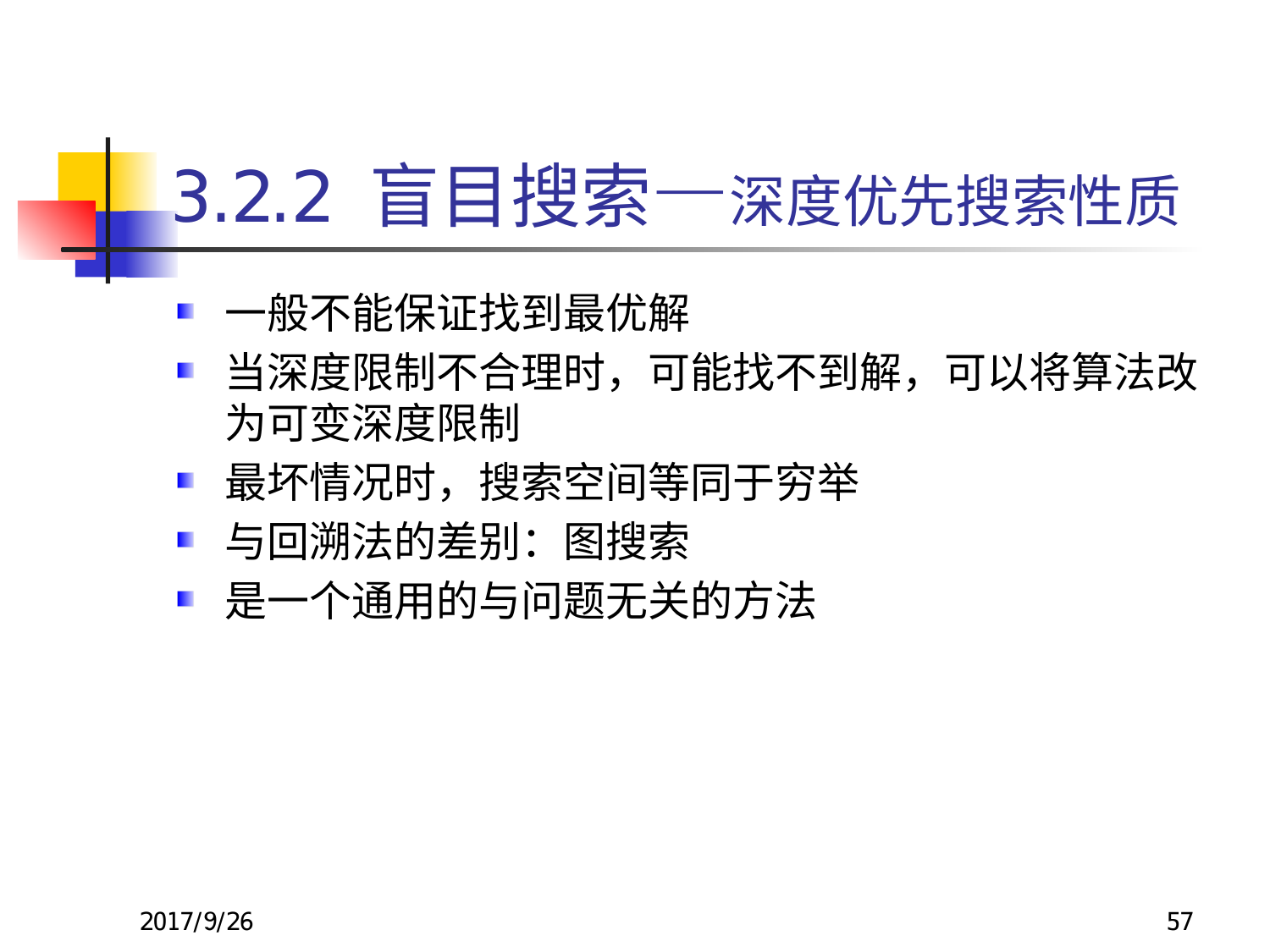

# 3.2.2 盲目搜索—深度优先搜索性质
一般不能保证找到最优解
当深度限制不合理时，可能找不到解，可以将算法改为可变深度限制
最坏情况时，搜索空间等同于穷举
与回溯法的差别：图搜索
是一个通用的与问题无关的方法

2017/9/26
57